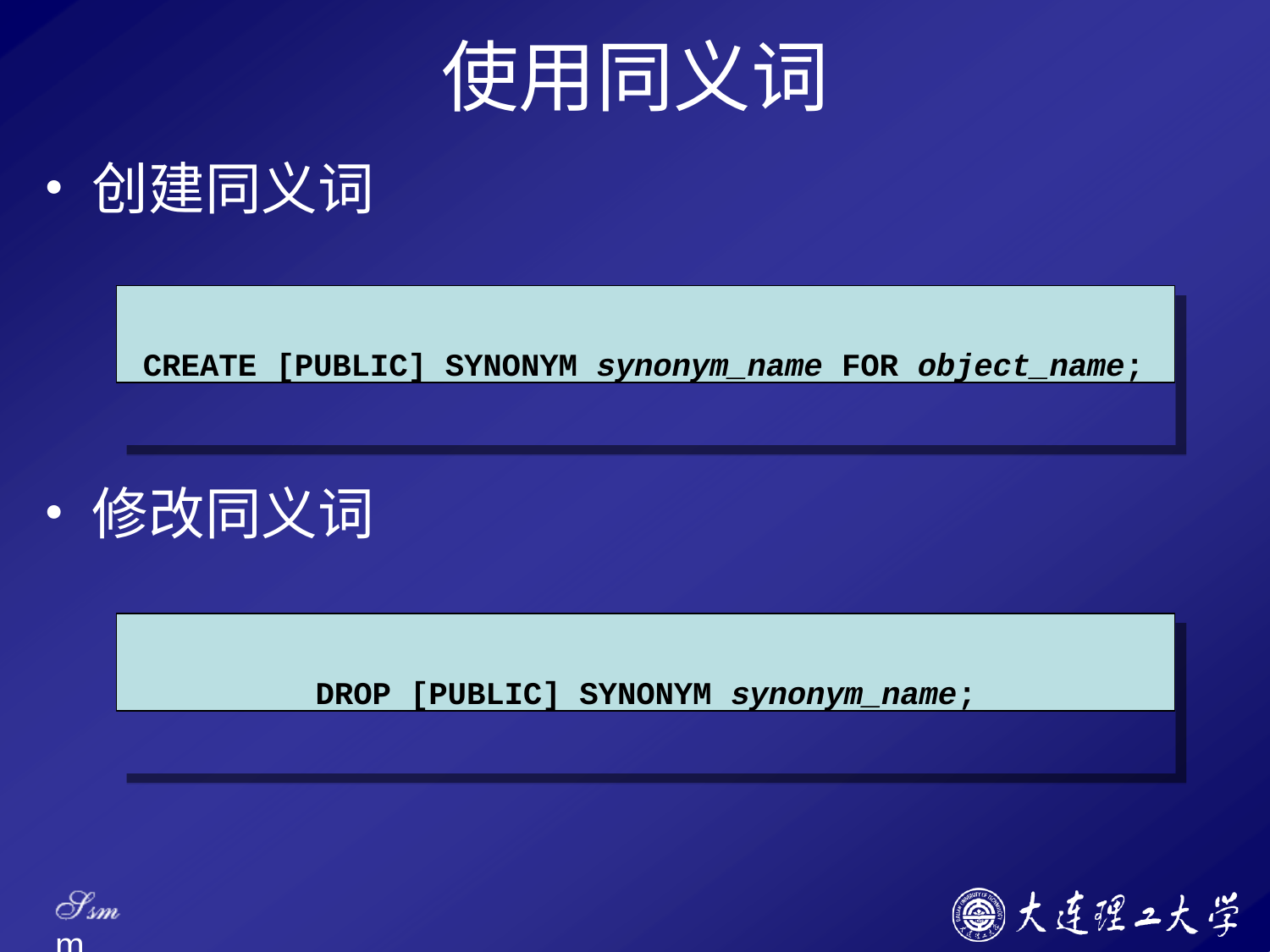

# 使用同义词
创建同义词

CREATE [PUBLIC] SYNONYM synonym_name FOR object_name;

修改同义词

DROP [PUBLIC] SYNONYM synonym_name;

Ssm